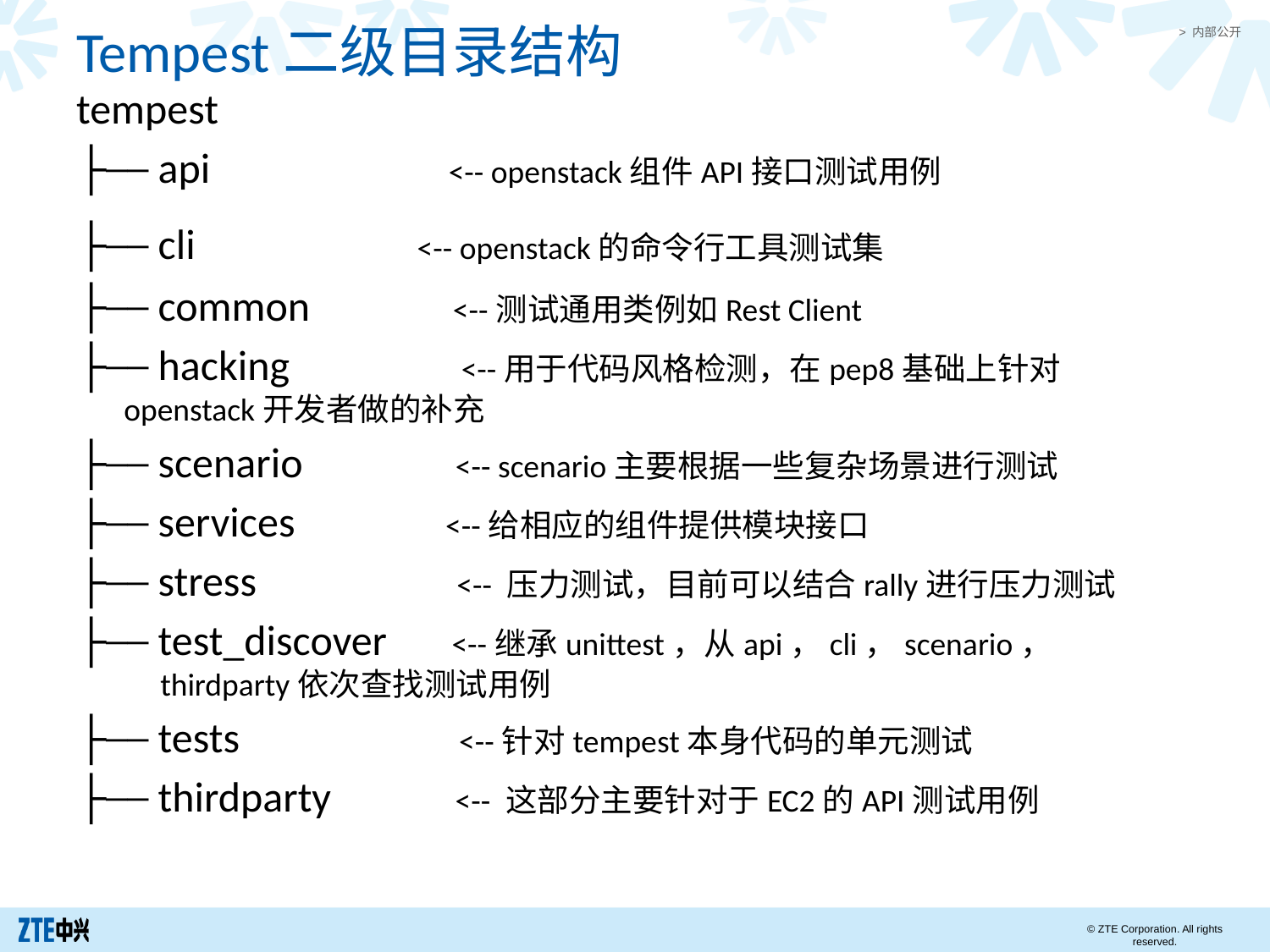

# Tempest二级目录结构
tempest
├── api                         <-- openstack组件API接口测试用例
├── cli                   <-- openstack的命令行工具测试集
├── common               <--测试通用类例如Rest Client
├── hacking                  <--用于代码风格检测，在pep8基础上针对openstack开发者做的补充
├── scenario                <-- scenario主要根据一些复杂场景进行测试
├── services                <--给相应的组件提供模块接口
├── stress                     <-- 压力测试，目前可以结合rally进行压力测试
├── test_discover       <--继承unittest，从api，cli，scenario，                        thirdparty依次查找测试用例
├── tests                       <--针对tempest本身代码的单元测试
├── thirdparty             <-- 这部分主要针对于EC2的API测试用例